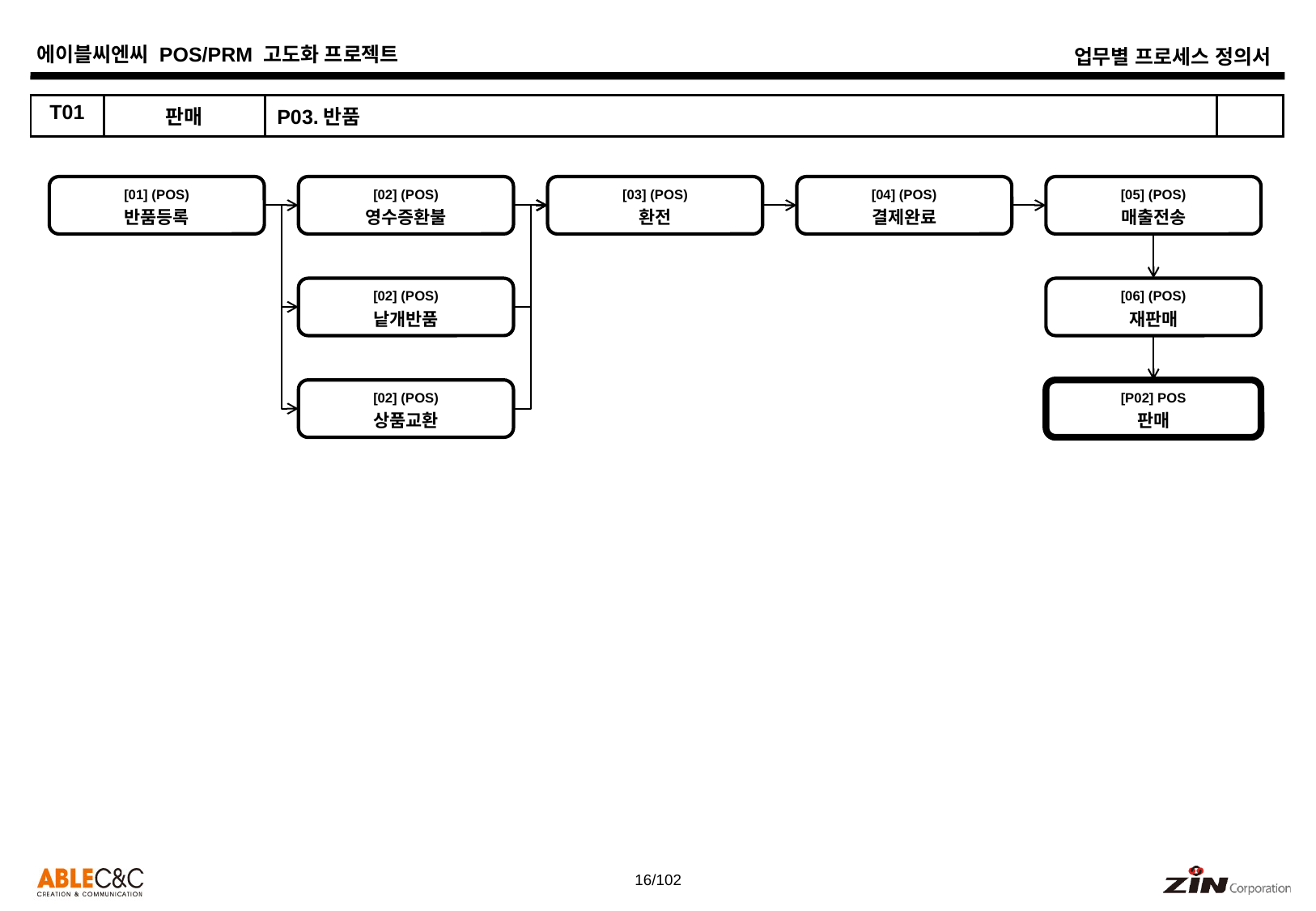

| T01 | 판매 | P03.반품 |  |
| --- | --- | --- | --- |
[01] (POS)
반품등록
[02] (POS)
영수증환불
[03] (POS)
환전
[04] (POS)
결제완료
[05] (POS)
매출전송
[02] (POS)
낱개반품
[06] (POS)
재판매
[02] (POS)
상품교환
[P02] POS
판매